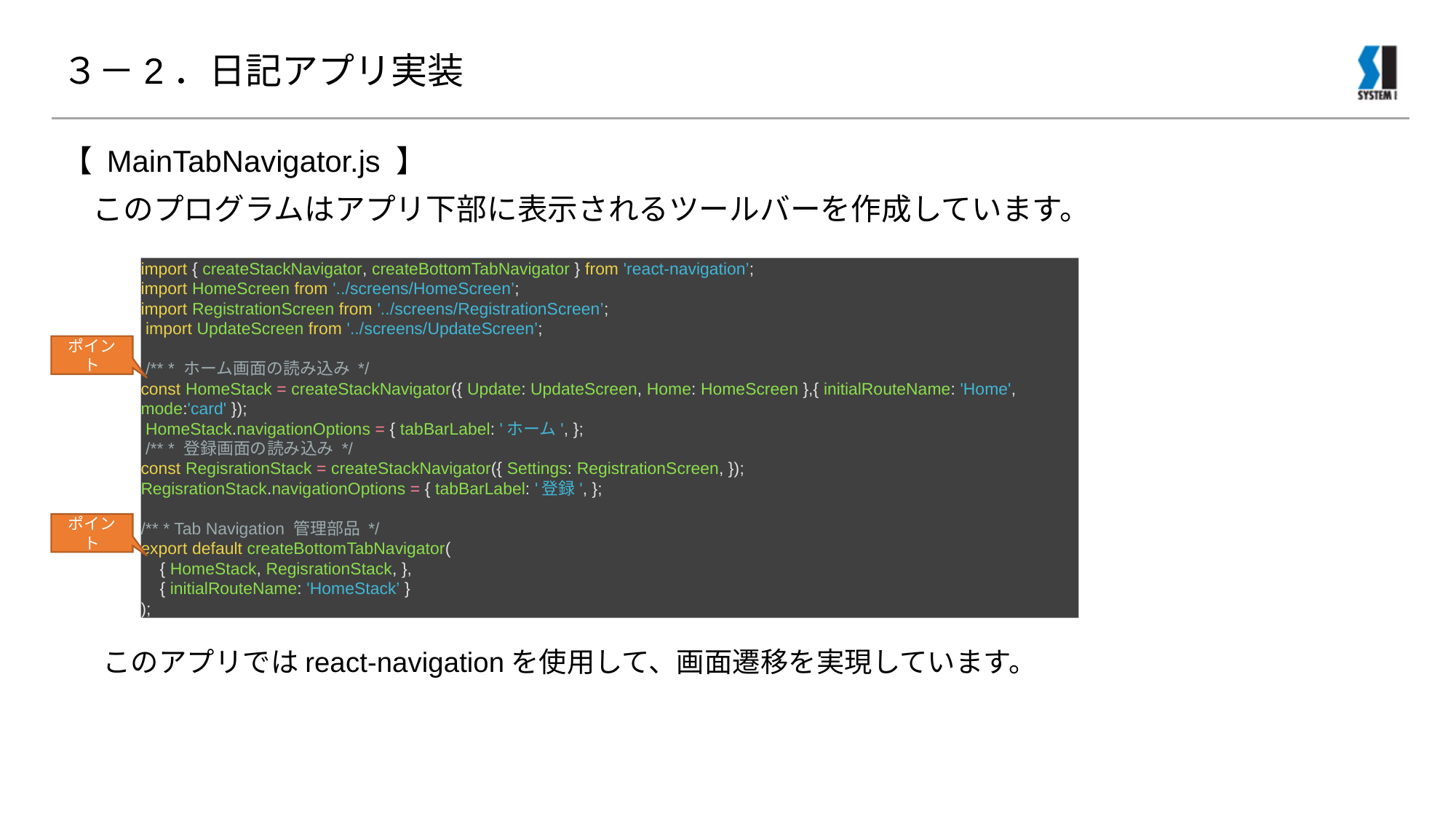

# ３－2．日記アプリ実装
【 MainTabNavigator.js 】
　このプログラムはアプリ下部に表示されるツールバーを作成しています。
import { createStackNavigator, createBottomTabNavigator } from 'react-navigation’;
import HomeScreen from '../screens/HomeScreen’;
import RegistrationScreen from '../screens/RegistrationScreen’;
 import UpdateScreen from '../screens/UpdateScreen’;

 /** * ホーム画面の読み込み */
const HomeStack = createStackNavigator({ Update: UpdateScreen, Home: HomeScreen },{ initialRouteName: 'Home', mode:'card' });
 HomeStack.navigationOptions = { tabBarLabel: 'ホーム', };
 /** * 登録画面の読み込み */
const RegisrationStack = createStackNavigator({ Settings: RegistrationScreen, });
RegisrationStack.navigationOptions = { tabBarLabel: '登録', };

/** * Tab Navigation 管理部品 */
export default createBottomTabNavigator(
    { HomeStack, RegisrationStack, },
    { initialRouteName: 'HomeStack’ }
);
ポイント
ポイント
このアプリではreact-navigationを使用して、画面遷移を実現しています。